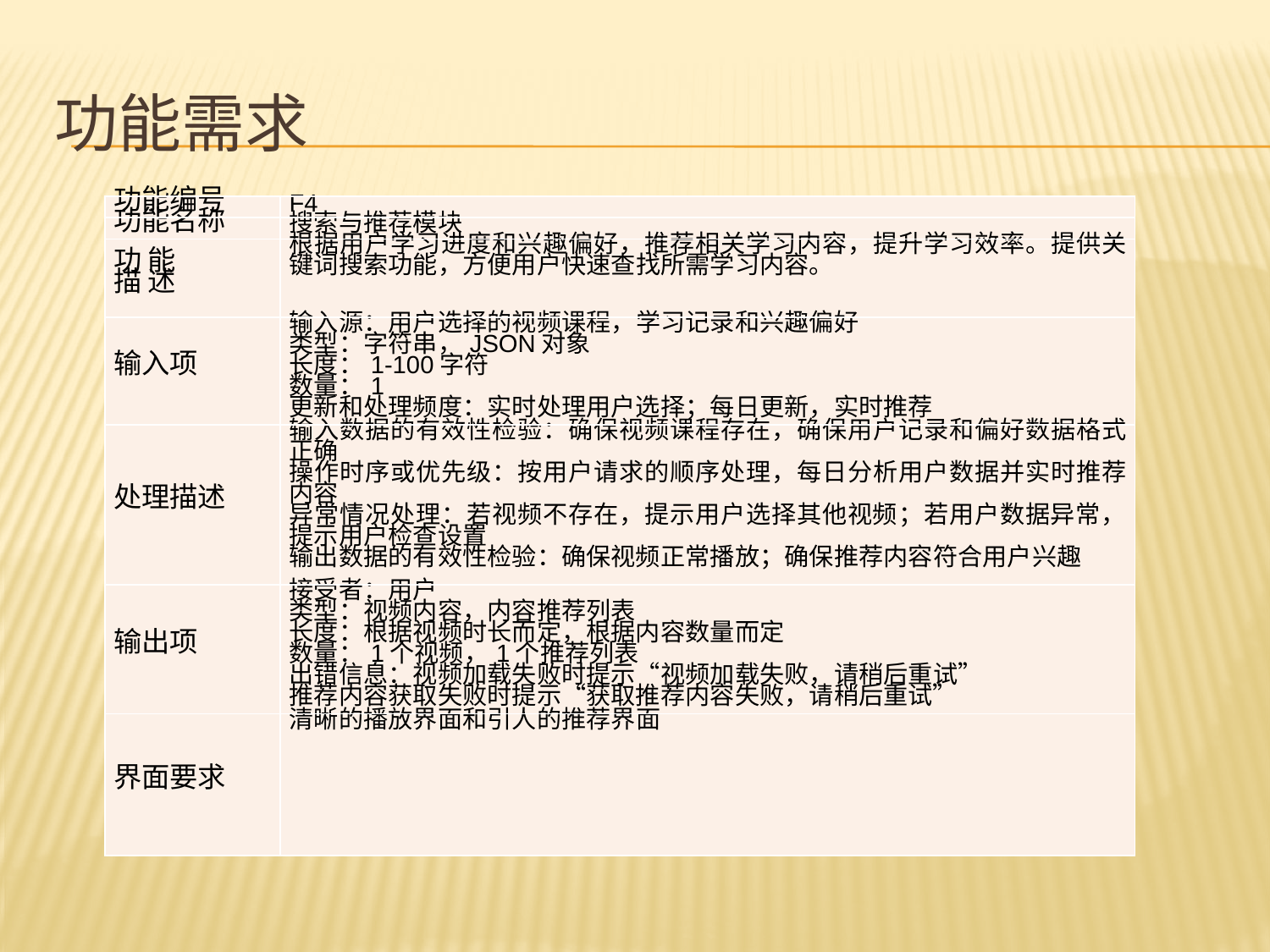

# 功能需求
| 功能编号 | F4 |
| --- | --- |
| 功能名称 | 搜索与推荐模块 |
| 功 能 描 述 | 根据用户学习进度和兴趣偏好，推荐相关学习内容，提升学习效率。提供关键词搜索功能，方便用户快速查找所需学习内容。 |
| 输入项 | 输入源：用户选择的视频课程，学习记录和兴趣偏好 类型：字符串，JSON对象 长度：1-100字符 数量：1 更新和处理频度：实时处理用户选择；每日更新，实时推荐 |
| 处理描述 | 输入数据的有效性检验：确保视频课程存在，确保用户记录和偏好数据格式正确 操作时序或优先级：按用户请求的顺序处理，每日分析用户数据并实时推荐内容 异常情况处理：若视频不存在，提示用户选择其他视频；若用户数据异常，提示用户检查设置 输出数据的有效性检验：确保视频正常播放；确保推荐内容符合用户兴趣 |
| 输出项 | 接受者：用户 类型：视频内容，内容推荐列表 长度：根据视频时长而定，根据内容数量而定 数量：1个视频，1个推荐列表 出错信息：视频加载失败时提示“视频加载失败，请稍后重试” 推荐内容获取失败时提示“获取推荐内容失败，请稍后重试” |
| 界面要求 | 清晰的播放界面和引人的推荐界面 |